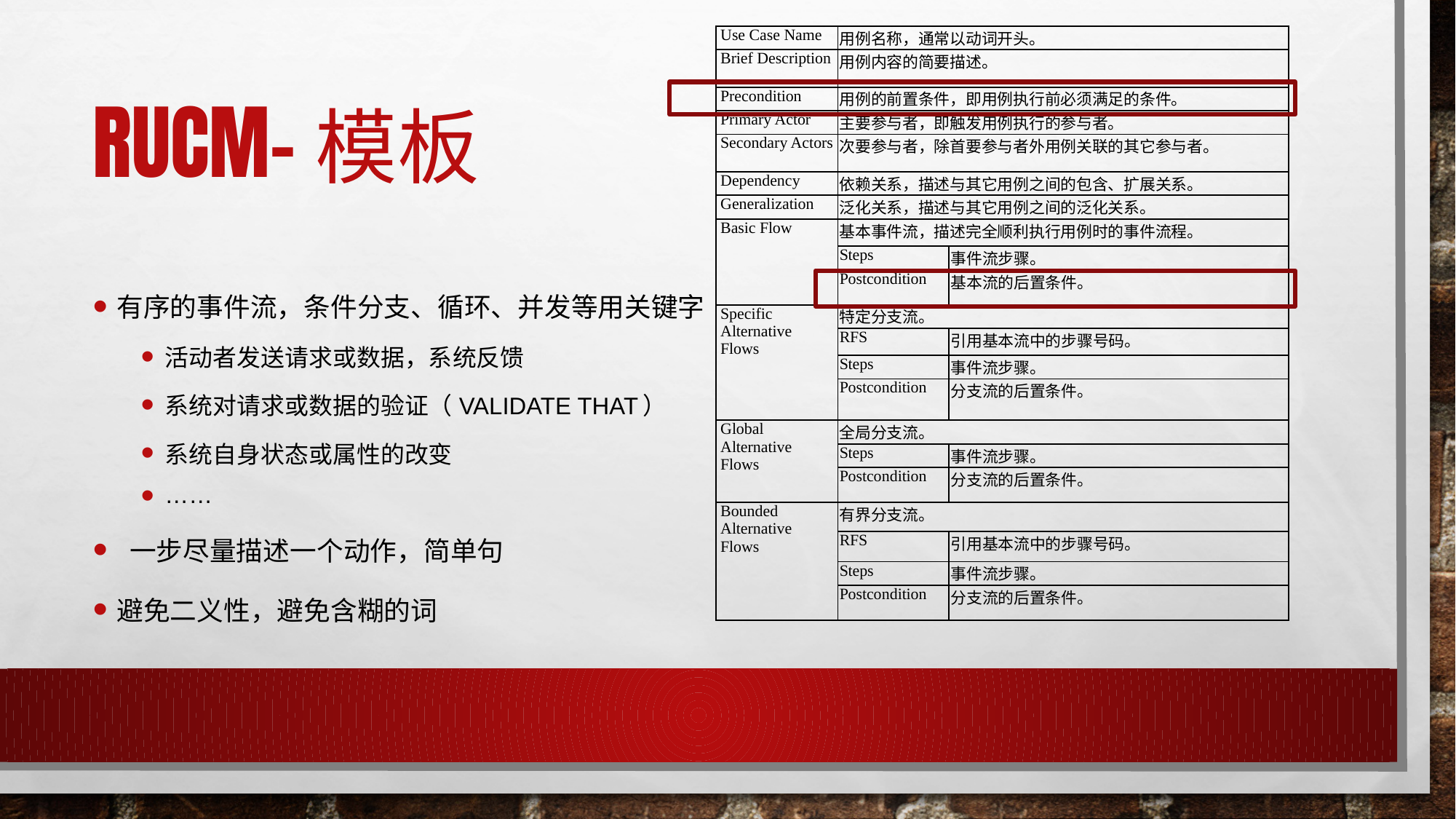

| Use Case Name | 用例名称，通常以动词开头。 |  |
| --- | --- | --- |
| Brief Description | 用例内容的简要描述。 |  |
| Precondition | 用例的前置条件，即用例执行前必须满足的条件。 |  |
| Primary Actor | 主要参与者，即触发用例执行的参与者。 |  |
| Secondary Actors | 次要参与者，除首要参与者外用例关联的其它参与者。 |  |
| Dependency | 依赖关系，描述与其它用例之间的包含、扩展关系。 |  |
| Generalization | 泛化关系，描述与其它用例之间的泛化关系。 |  |
| Basic Flow | 基本事件流，描述完全顺利执行用例时的事件流程。 |  |
|  | Steps | 事件流步骤。 |
|  | Postcondition | 基本流的后置条件。 |
| Specific Alternative Flows | 特定分支流。 |  |
|  | RFS | 引用基本流中的步骤号码。 |
|  | Steps | 事件流步骤。 |
|  | Postcondition | 分支流的后置条件。 |
| Global Alternative Flows | 全局分支流。 |  |
|  | Steps | 事件流步骤。 |
|  | Postcondition | 分支流的后置条件。 |
| Bounded Alternative Flows | 有界分支流。 |  |
|  | RFS | 引用基本流中的步骤号码。 |
|  | Steps | 事件流步骤。 |
|  | Postcondition | 分支流的后置条件。 |
# RUCM-模板

有序的事件流，条件分支、循环、并发等用关键字
活动者发送请求或数据，系统反馈
系统对请求或数据的验证（VALIDATE THAT）
系统自身状态或属性的改变
……
 一步尽量描述一个动作，简单句
避免二义性，避免含糊的词